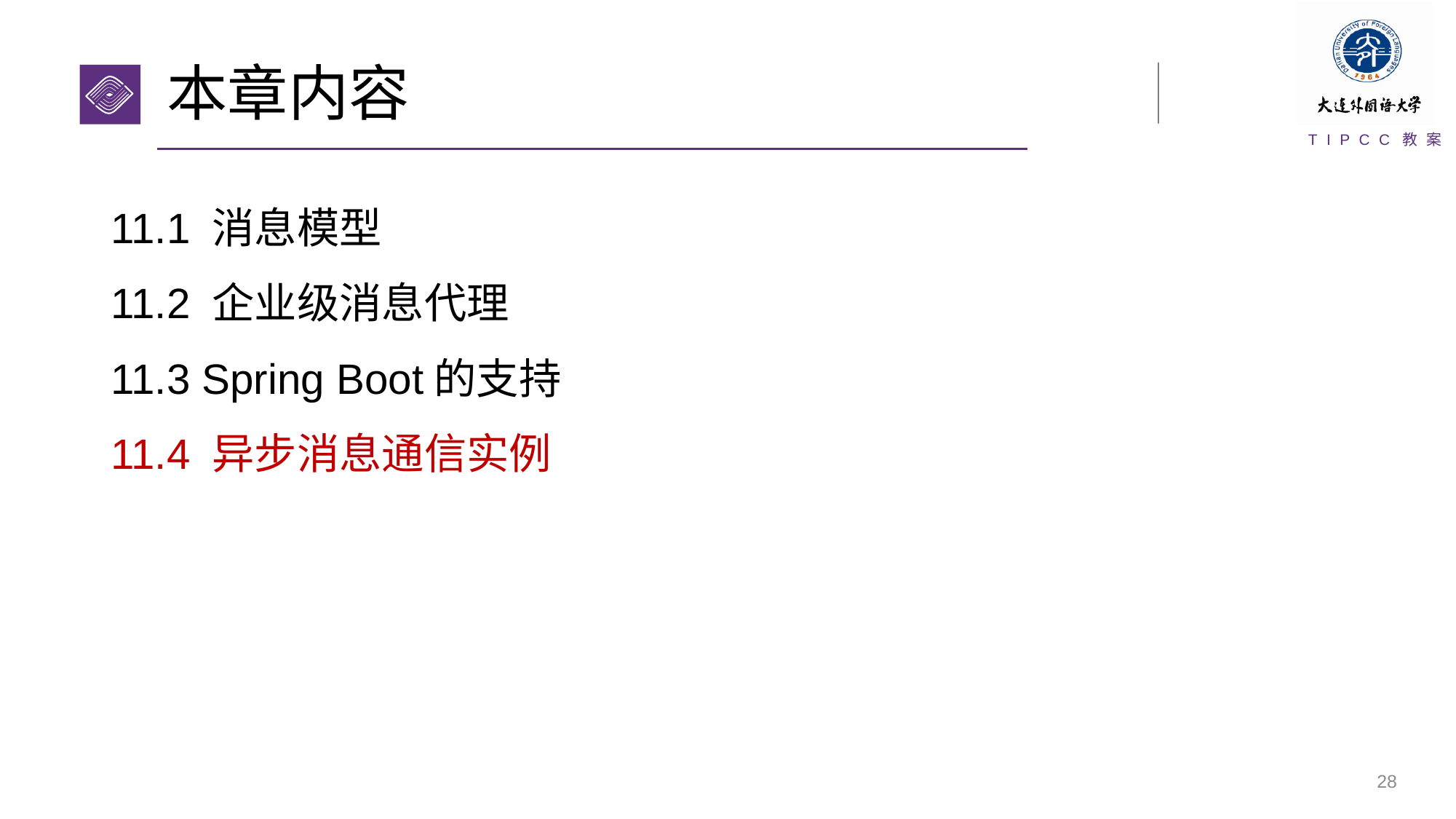

# 本章内容
11.1 消息模型
11.2 企业级消息代理
11.3 Spring Boot的支持
11.4 异步消息通信实例
28